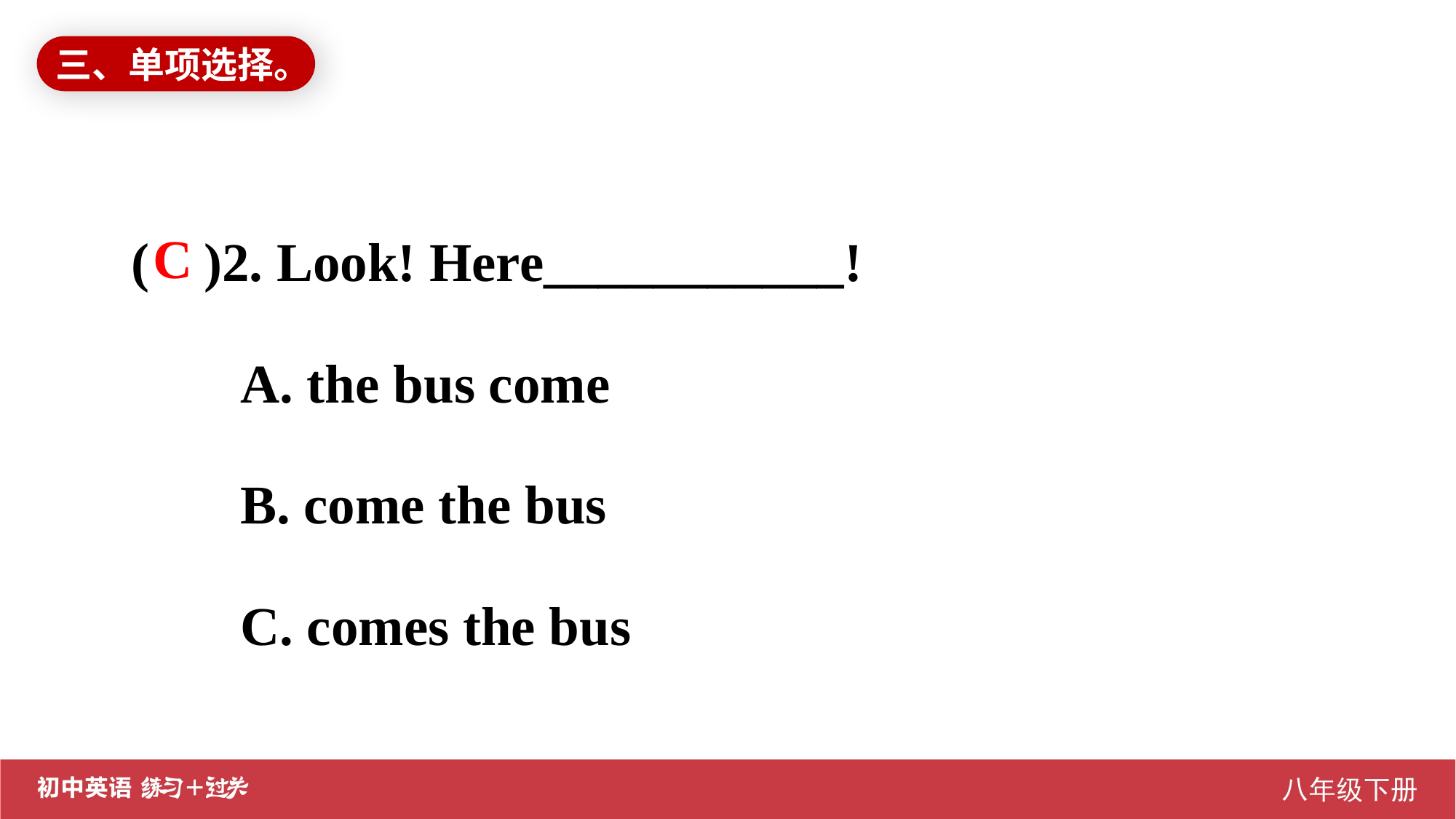

三、单项选择。
(    )2. Look! Here___________!
	A. the bus come
        B. come the bus
        C. comes the bus
C